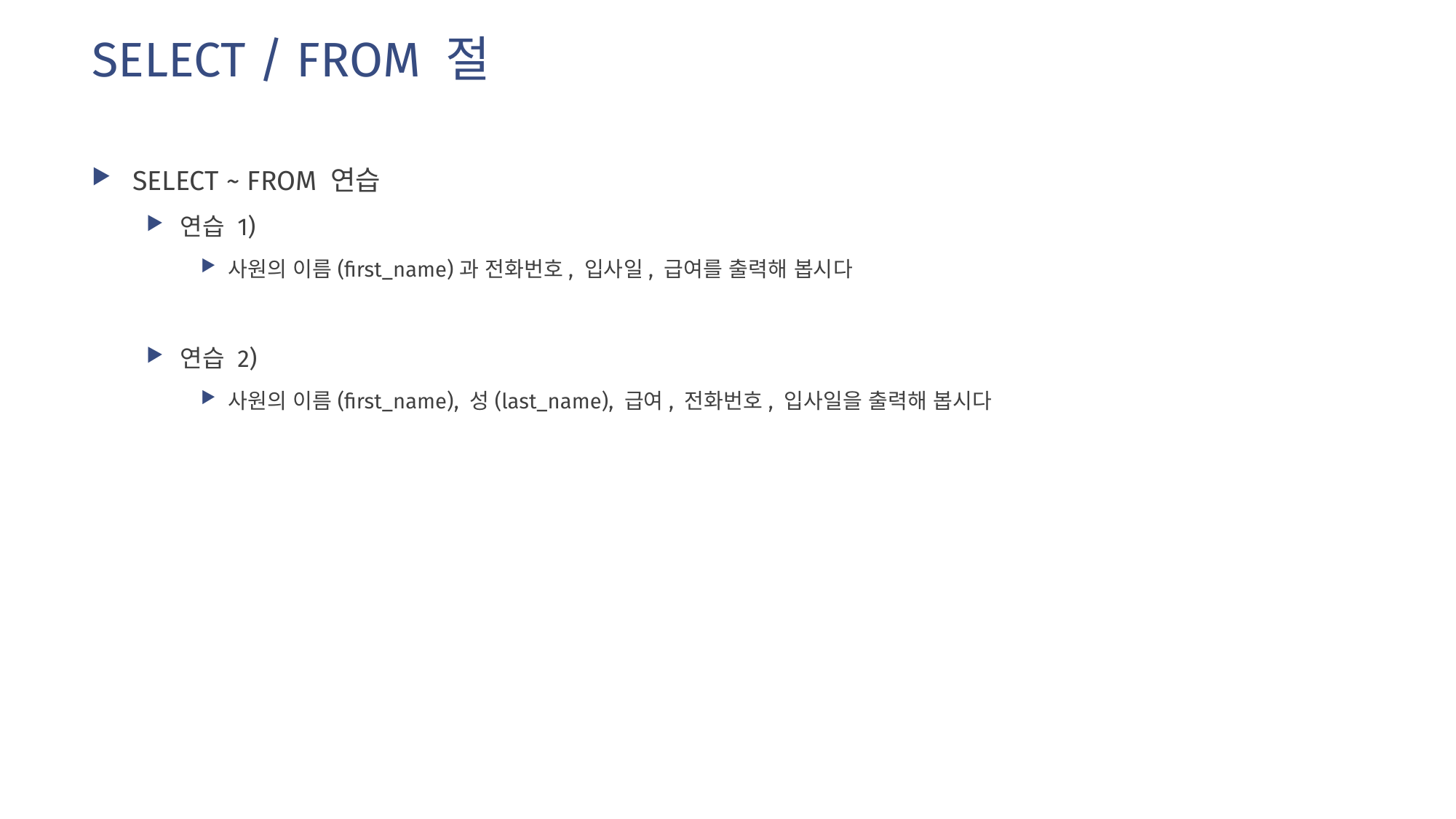

# SELECT / FROM 절
SELECT ~ FROM 연습
연습 1)
사원의 이름(first_name)과 전화번호, 입사일, 급여를 출력해 봅시다

연습 2)
사원의 이름(first_name), 성(last_name), 급여, 전화번호, 입사일을 출력해 봅시다